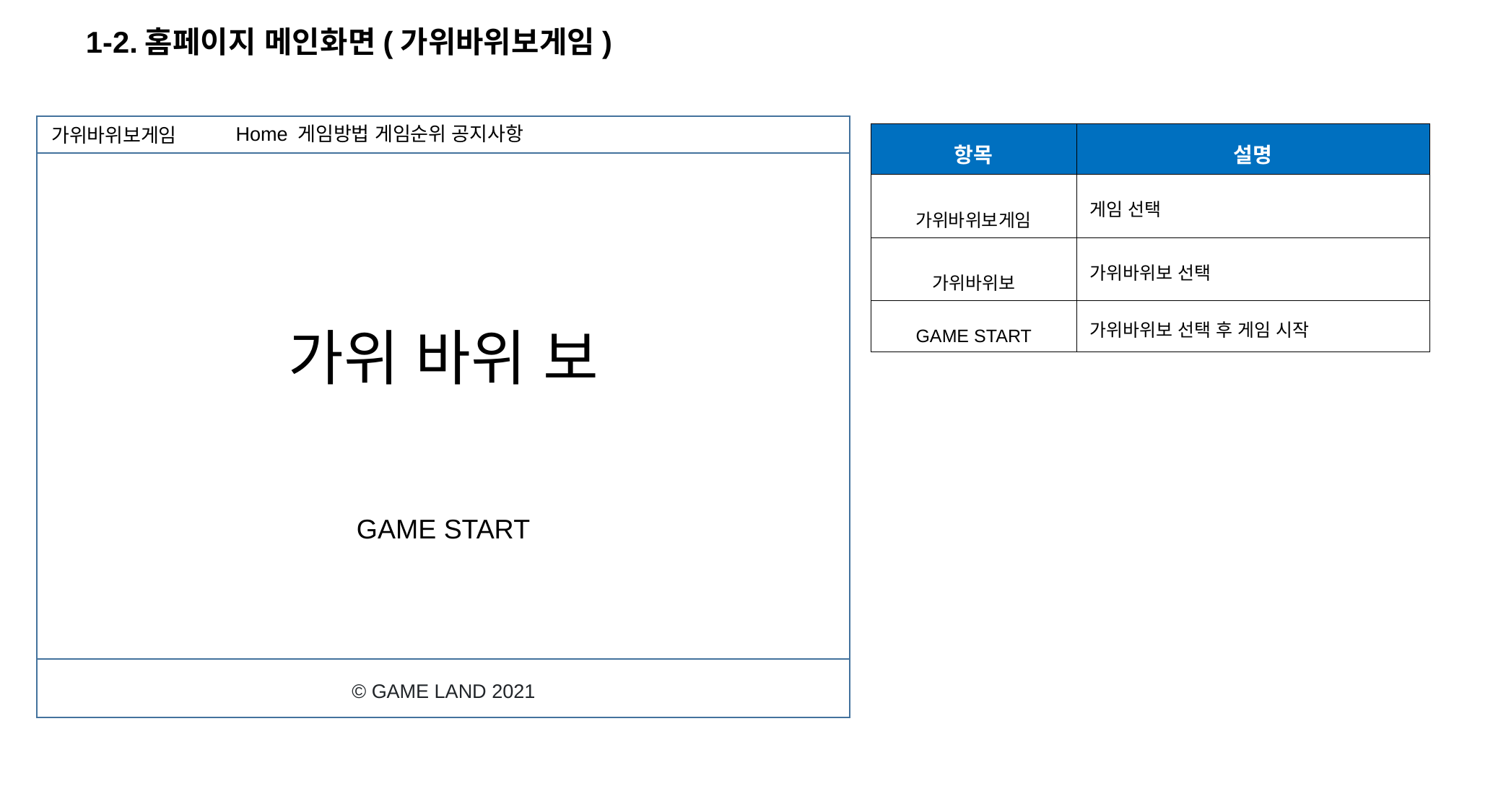

# 1-2.홈페이지 메인화면(가위바위보게임)
Home 게임방법 게임순위 공지사항

가위바위보게임
| 항목 | 설명 |
| --- | --- |
| 가위바위보게임 | 게임 선택 |
| 가위바위보 | 가위바위보 선택 |
| GAME START | 가위바위보 선택 후 게임 시작 |
가위 바위 보
GAME START

© GAME LAND 2021